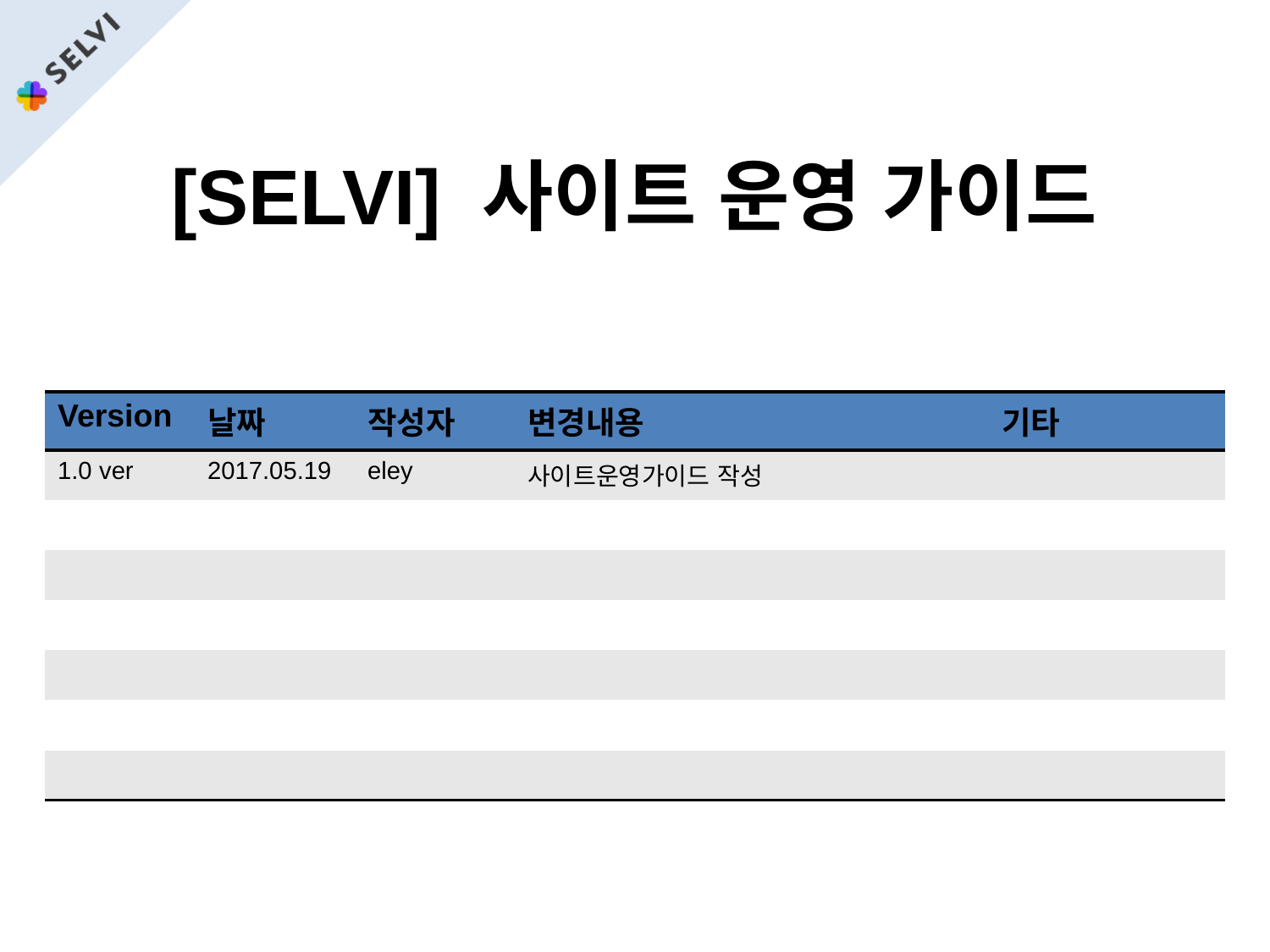

# [SELVI] 사이트 운영 가이드
| Version | 날짜 | 작성자 | 변경내용 | 기타 |
| --- | --- | --- | --- | --- |
| 1.0 ver | 2017.05.19 | eley | 사이트운영가이드 작성 |  |
|  |  |  |  |  |
|  |  |  |  |  |
|  |  |  |  |  |
|  |  |  |  |  |
|  |  |  |  |  |
|  |  |  |  |  |